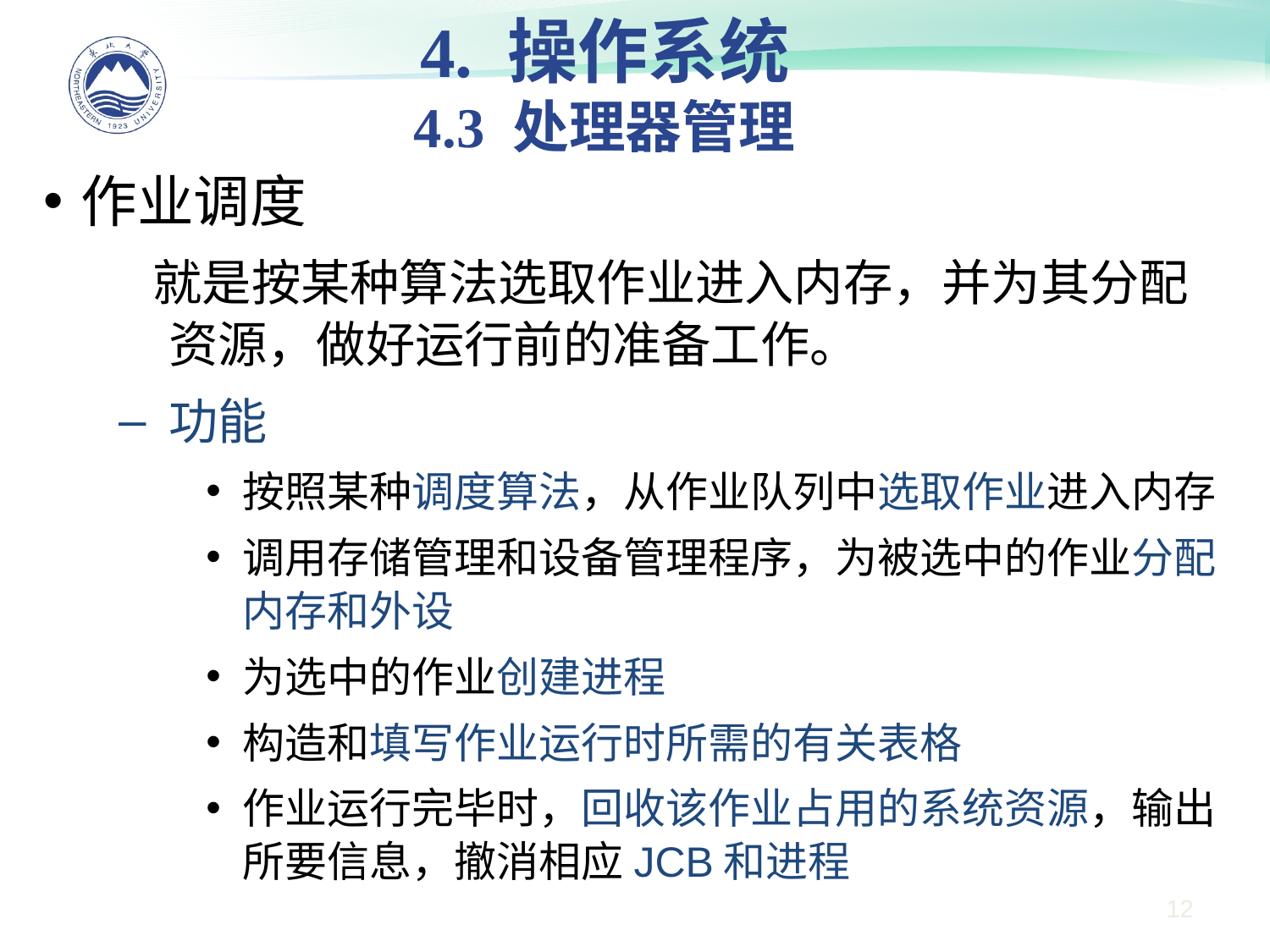

4. 操作系统
4.3 处理器管理
作业调度
  就是按某种算法选取作业进入内存，并为其分配资源，做好运行前的准备工作。
功能
按照某种调度算法，从作业队列中选取作业进入内存
调用存储管理和设备管理程序，为被选中的作业分配内存和外设
为选中的作业创建进程
构造和填写作业运行时所需的有关表格
作业运行完毕时，回收该作业占用的系统资源，输出所要信息，撤消相应JCB和进程
12